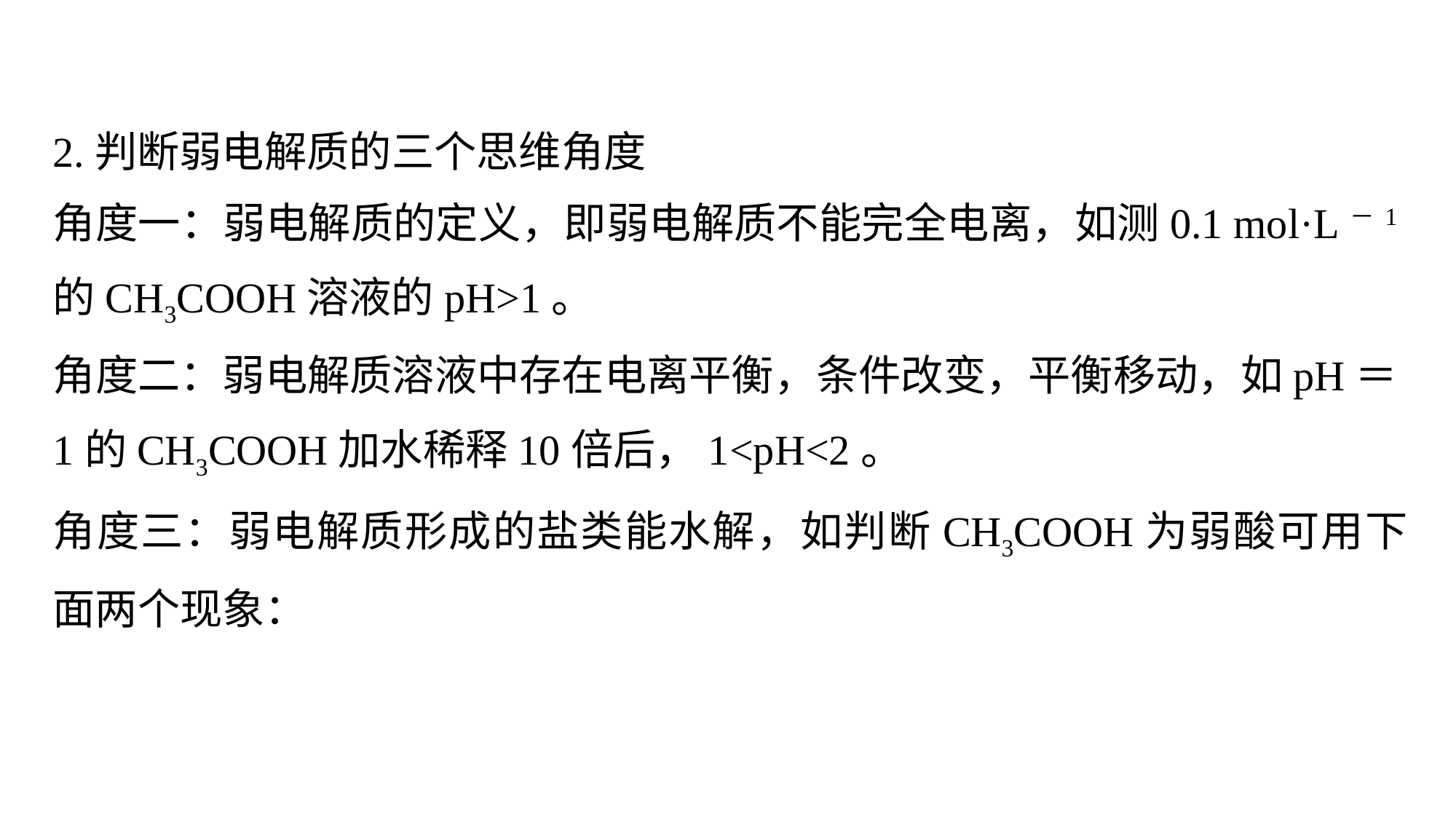

2.判断弱电解质的三个思维角度
角度一：弱电解质的定义，即弱电解质不能完全电离，如测0.1 mol·L－1的CH3COOH溶液的pH>1。
角度二：弱电解质溶液中存在电离平衡，条件改变，平衡移动，如pH＝1的CH3COOH加水稀释10倍后，1<pH<2。
角度三：弱电解质形成的盐类能水解，如判断CH3COOH为弱酸可用下面两个现象：